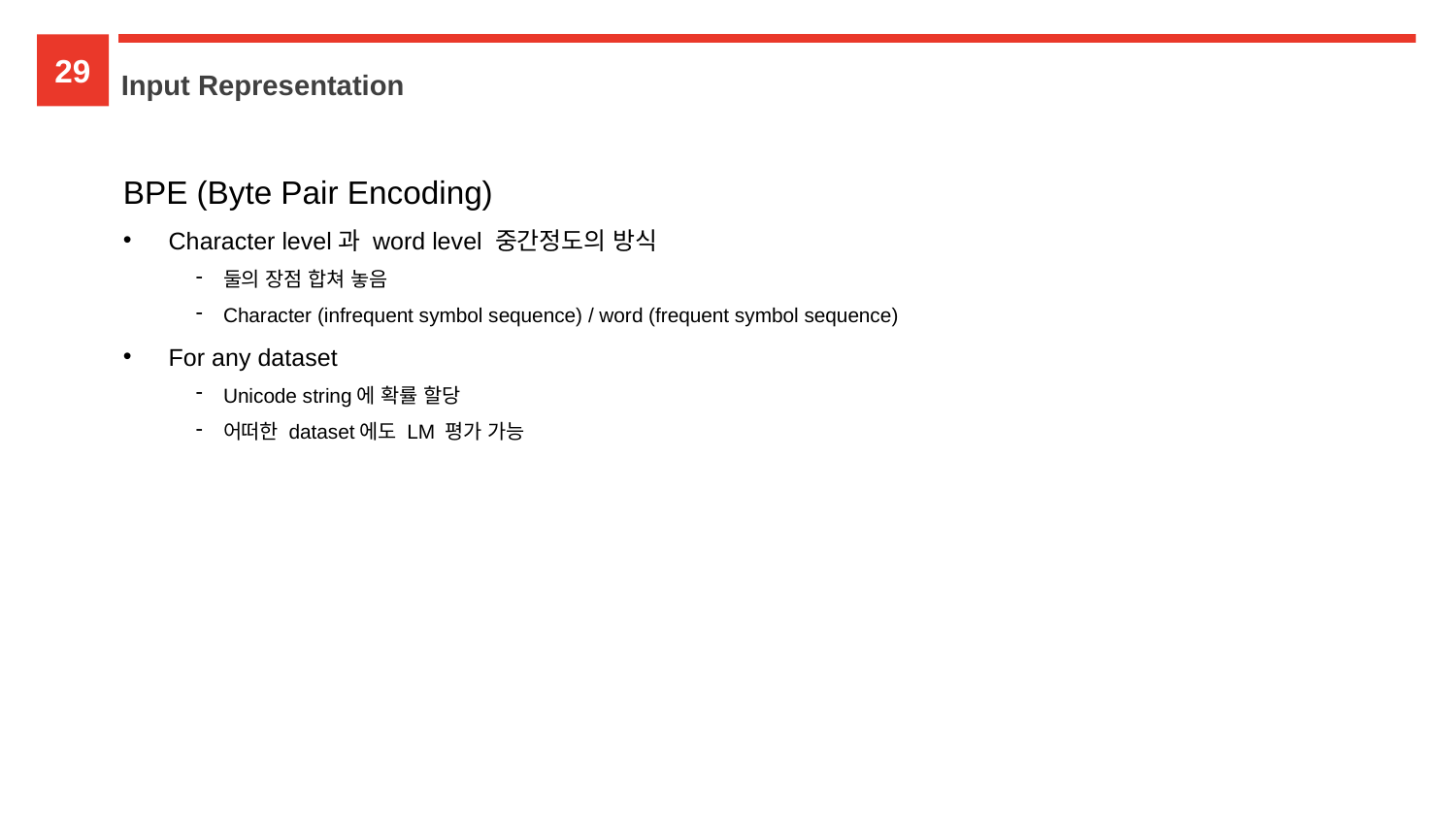

29
Input Representation
BPE (Byte Pair Encoding)
Character level과 word level 중간정도의 방식
둘의 장점 합쳐 놓음
Character (infrequent symbol sequence) / word (frequent symbol sequence)
For any dataset
Unicode string에 확률 할당
어떠한 dataset에도 LM 평가 가능